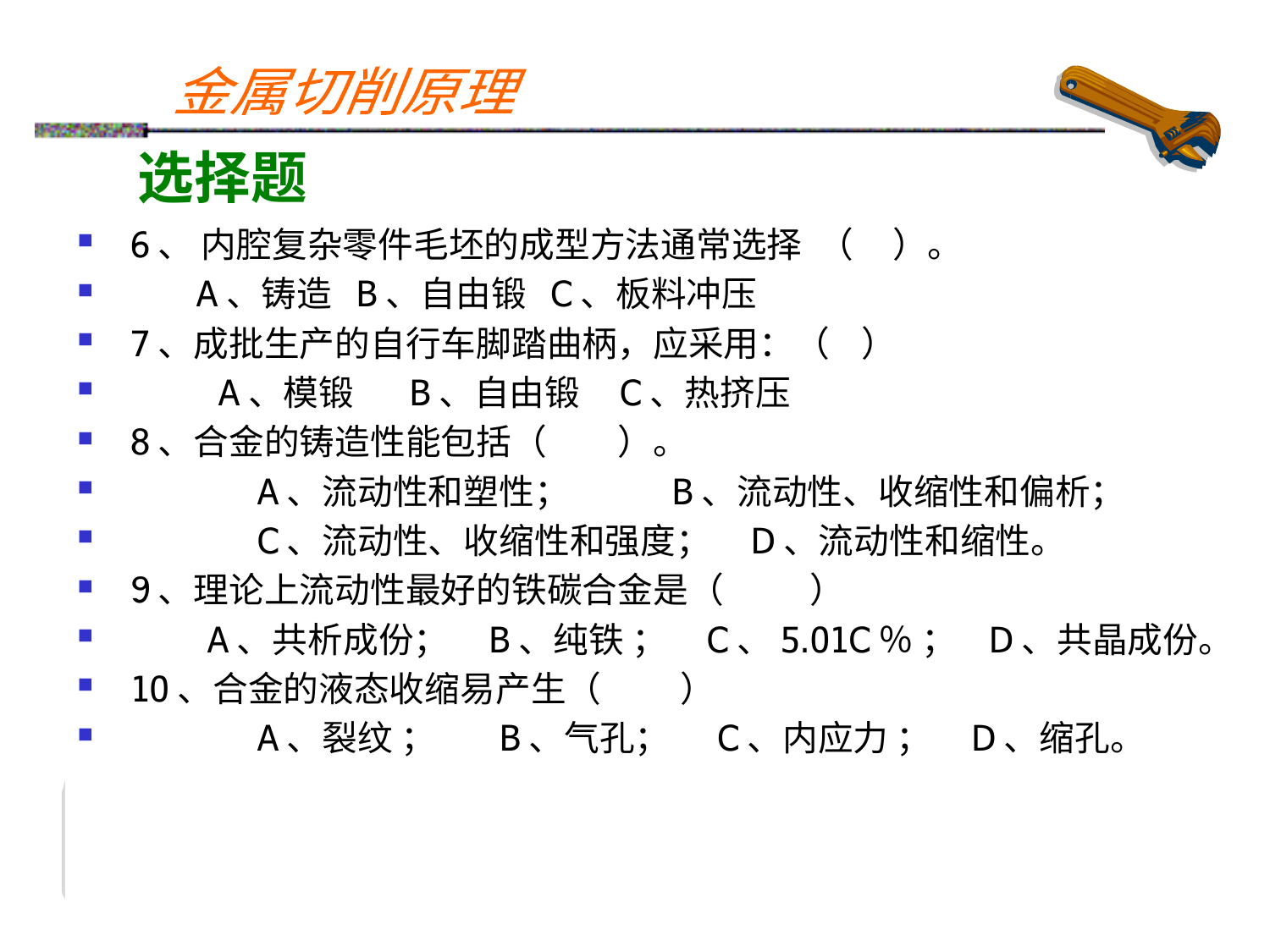

选择题
6、 内腔复杂零件毛坯的成型方法通常选择  （     ）。
      A、铸造  B、自由锻  C、板料冲压
7、成批生产的自行车脚踏曲柄，应采用：（    ）
        A、模锻      B、自由锻    C、热挤压
8、合金的铸造性能包括（         ）。
	A、流动性和塑性；            B、流动性、收缩性和偏析；
	C、流动性、收缩性和强度；    D、流动性和缩性。
9、理论上流动性最好的铁碳合金是（           ）
       A、共析成份；    B、纯铁 ；    C、5.01C％ ；   D、共晶成份。
10、合金的液态收缩易产生（          ）
	A、裂纹 ；       B、气孔；     C、内应力 ；    D、缩孔。